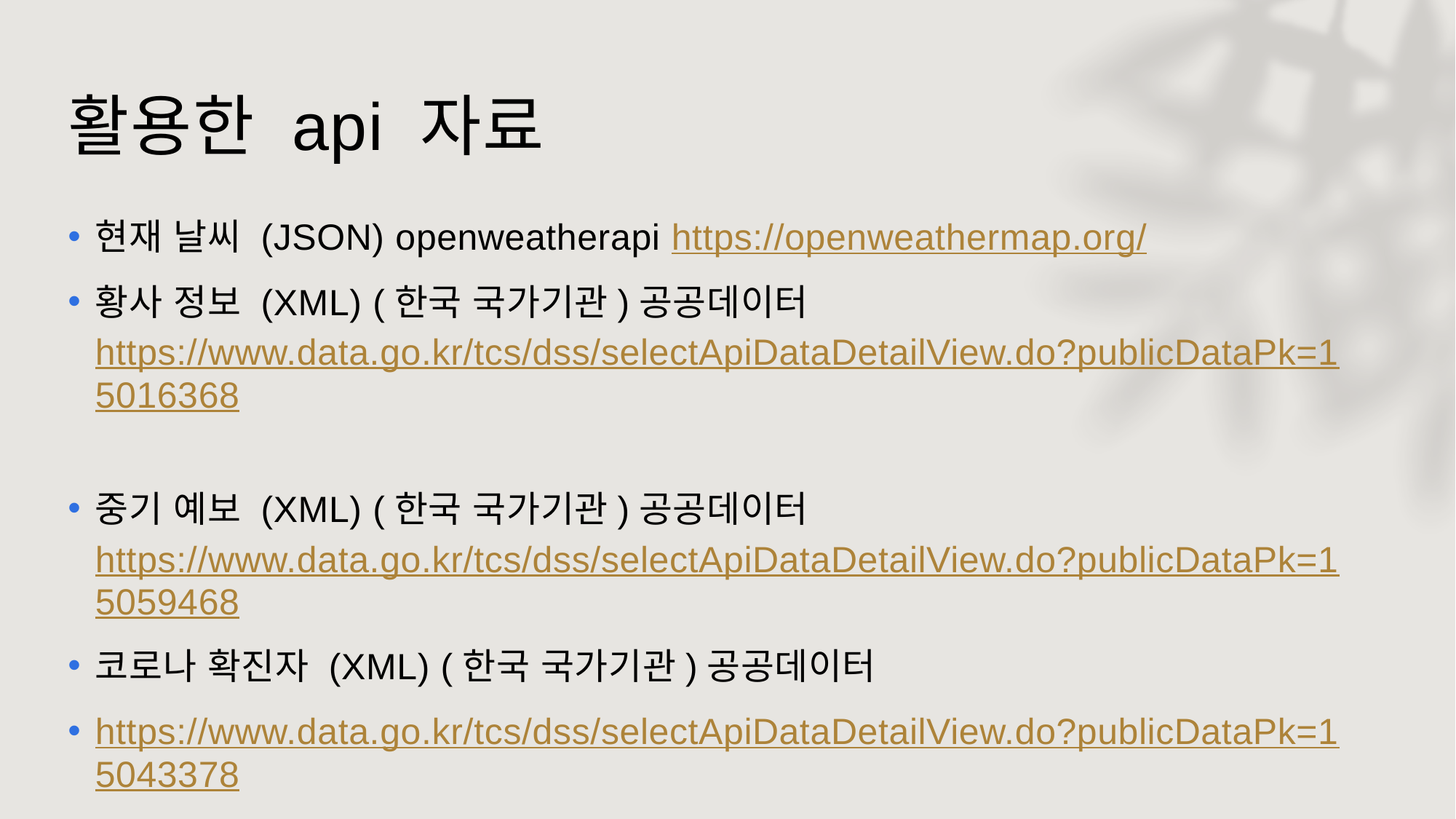

# 활용한 api 자료
현재 날씨 (JSON) openweatherapi https://openweathermap.org/
황사 정보 (XML) (한국 국가기관)공공데이터 https://www.data.go.kr/tcs/dss/selectApiDataDetailView.do?publicDataPk=15016368
중기 예보 (XML) (한국 국가기관)공공데이터 https://www.data.go.kr/tcs/dss/selectApiDataDetailView.do?publicDataPk=15059468
코로나 확진자 (XML) (한국 국가기관)공공데이터
https://www.data.go.kr/tcs/dss/selectApiDataDetailView.do?publicDataPk=15043378